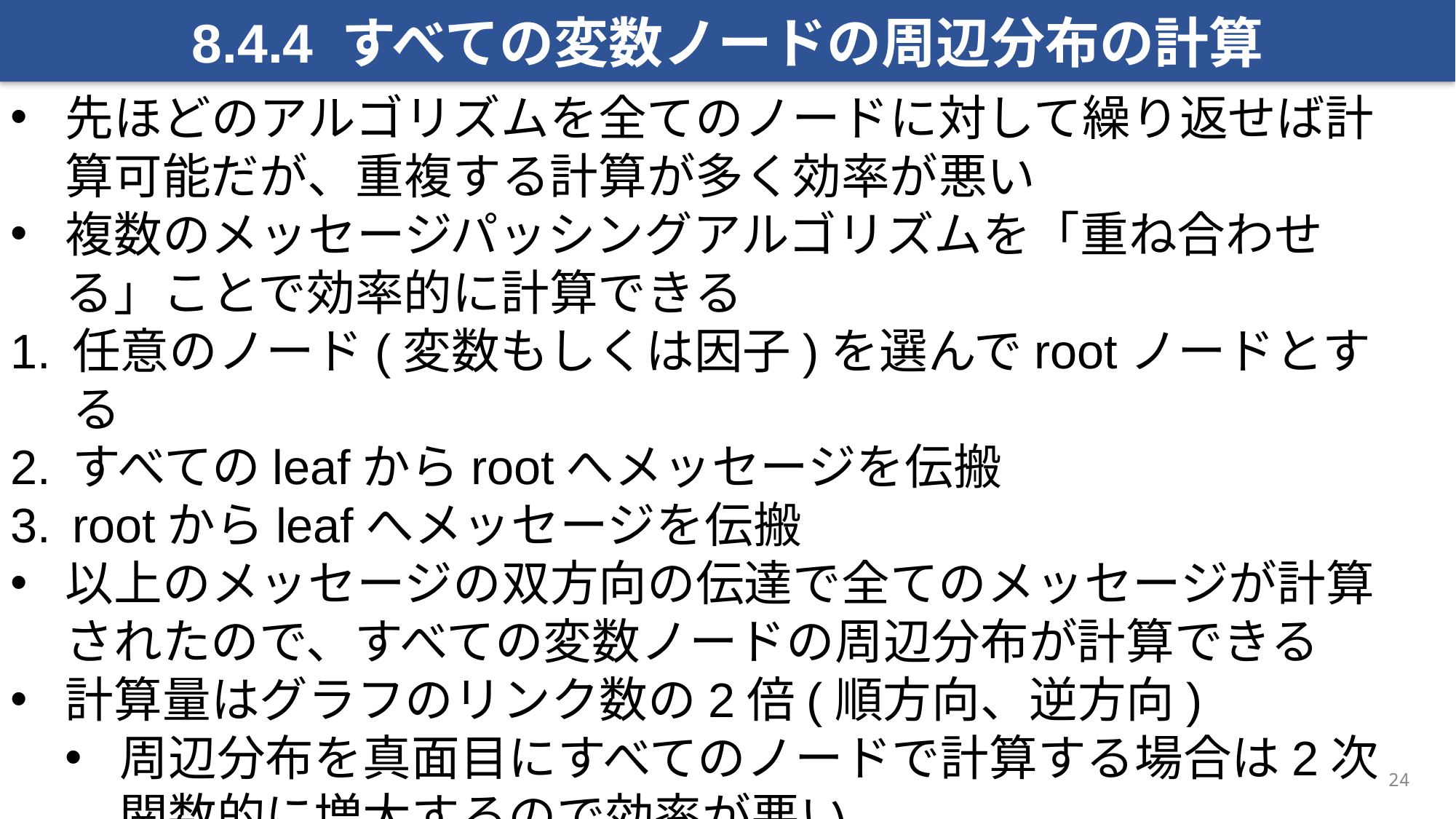

8.4.4 すべての変数ノードの周辺分布の計算
先ほどのアルゴリズムを全てのノードに対して繰り返せば計算可能だが、重複する計算が多く効率が悪い
複数のメッセージパッシングアルゴリズムを「重ね合わせる」ことで効率的に計算できる
任意のノード(変数もしくは因子)を選んでrootノードとする
すべてのleafからrootへメッセージを伝搬
rootからleafへメッセージを伝搬
以上のメッセージの双方向の伝達で全てのメッセージが計算されたので、すべての変数ノードの周辺分布が計算できる
計算量はグラフのリンク数の2倍(順方向、逆方向)
周辺分布を真面目にすべてのノードで計算する場合は2次関数的に増大するので効率が悪い
24